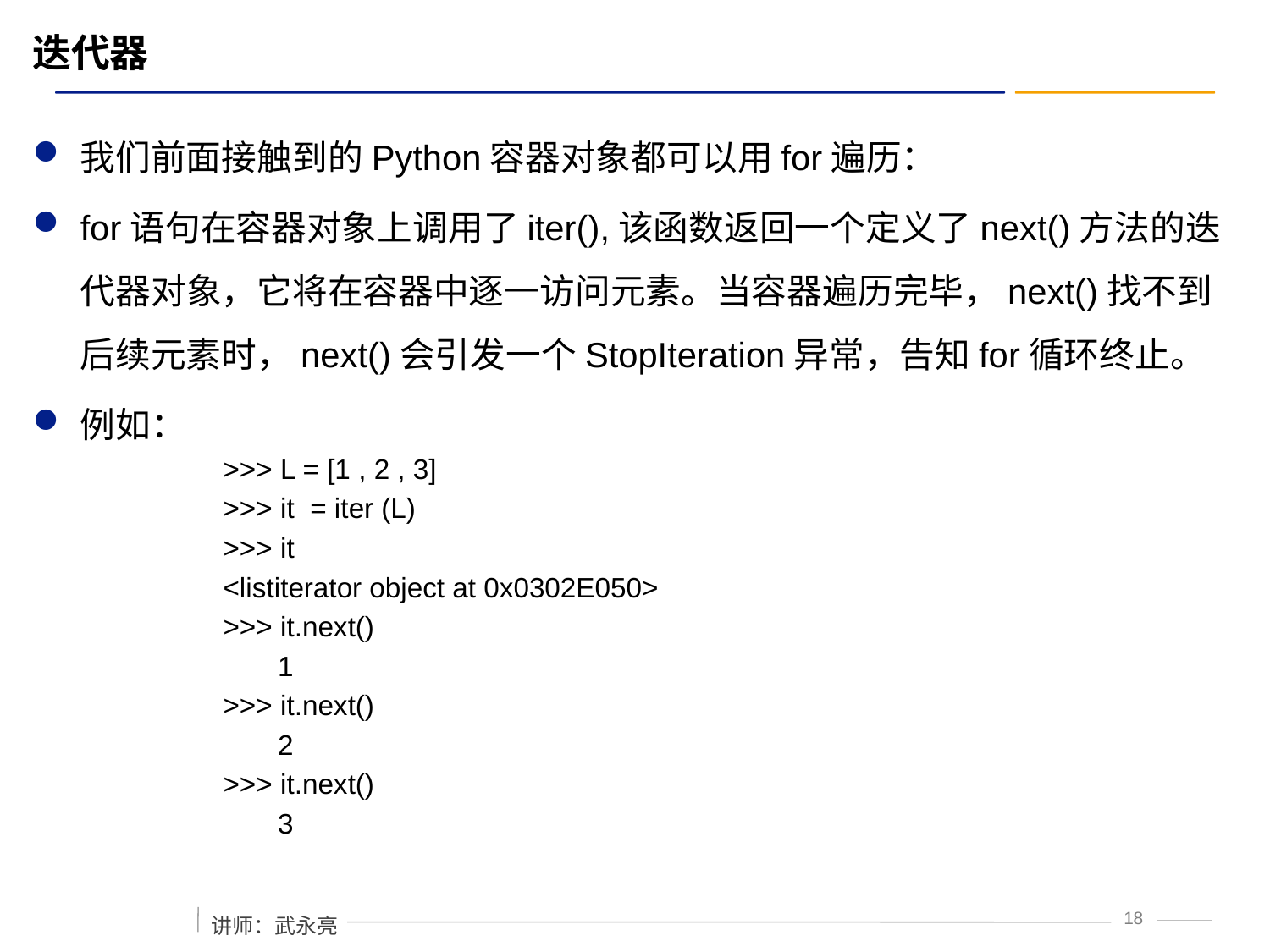

# 迭代器
我们前面接触到的Python容器对象都可以用for遍历：
for语句在容器对象上调用了iter(),该函数返回一个定义了next()方法的迭代器对象，它将在容器中逐一访问元素。当容器遍历完毕，next()找不到后续元素时，next()会引发一个StopIteration异常，告知for循环终止。
例如：
	>>> L = [1 , 2 , 3]
	>>> it  = iter (L)
	>>> it
	<listiterator object at 0x0302E050>
	>>> it.next()
	       1
	>>> it.next()
	       2
	>>> it.next()
	       3